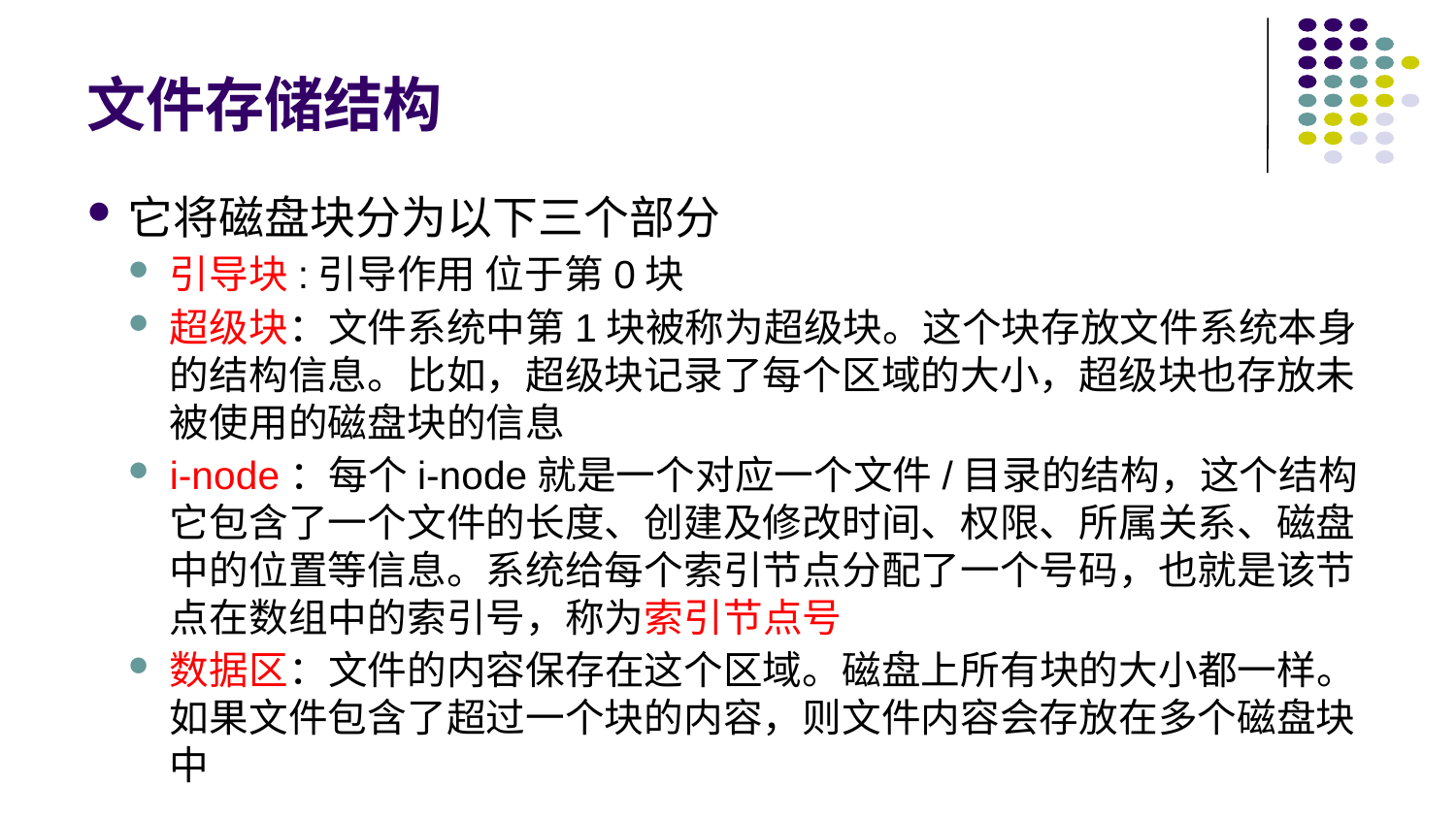

# 文件存储结构
它将磁盘块分为以下三个部分
引导块:引导作用 位于第0块
超级块：文件系统中第1块被称为超级块。这个块存放文件系统本身的结构信息。比如，超级块记录了每个区域的大小，超级块也存放未被使用的磁盘块的信息
i-node：每个i-node就是一个对应一个文件/目录的结构，这个结构它包含了一个文件的长度、创建及修改时间、权限、所属关系、磁盘中的位置等信息。系统给每个索引节点分配了一个号码，也就是该节点在数组中的索引号，称为索引节点号
数据区：文件的内容保存在这个区域。磁盘上所有块的大小都一样。如果文件包含了超过一个块的内容，则文件内容会存放在多个磁盘块中